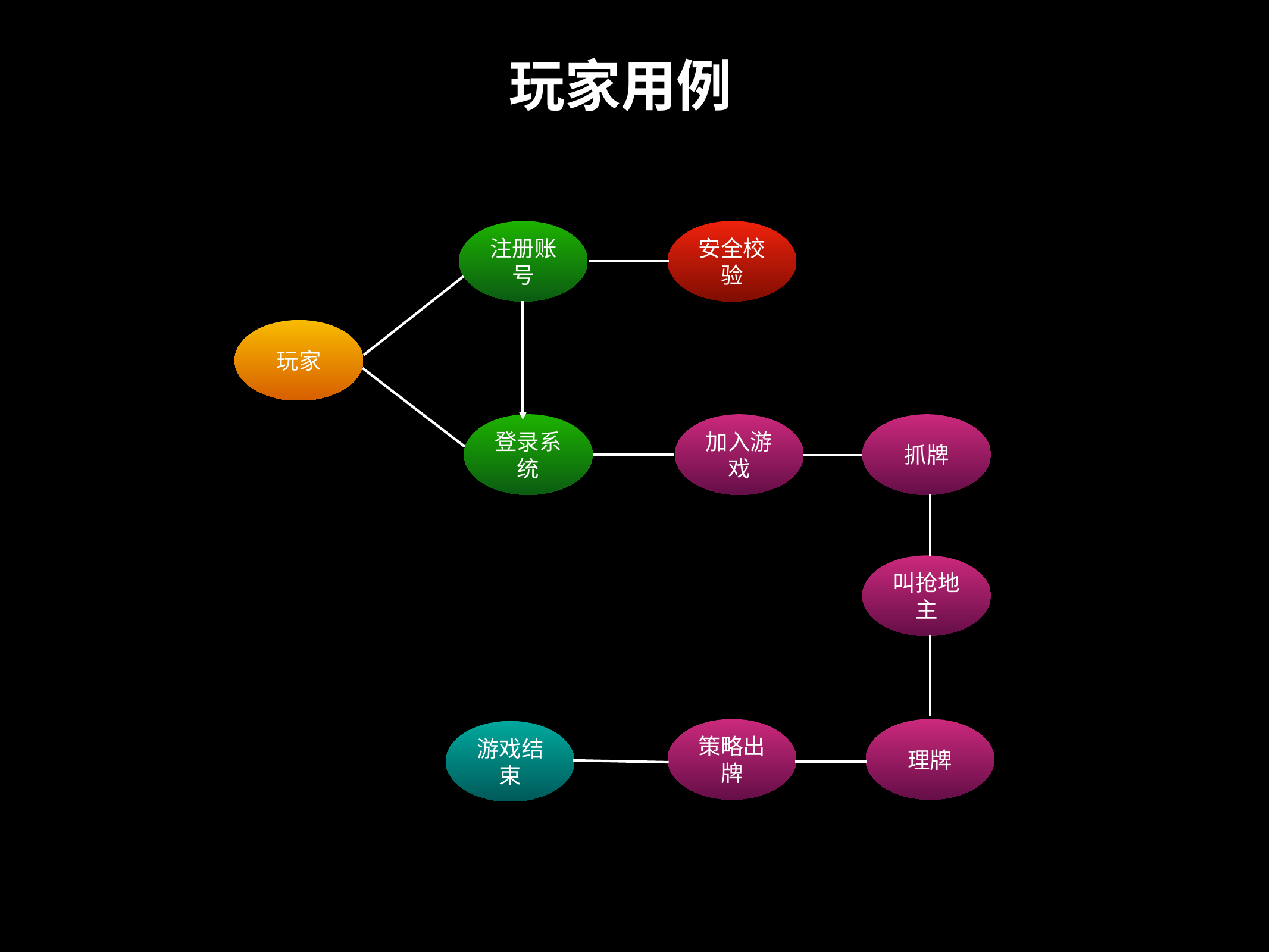

玩家用例
注册账号
安全校验

玩家

登录系统
加入游戏
抓牌

叫抢地主

策略出牌
理牌
游戏结束